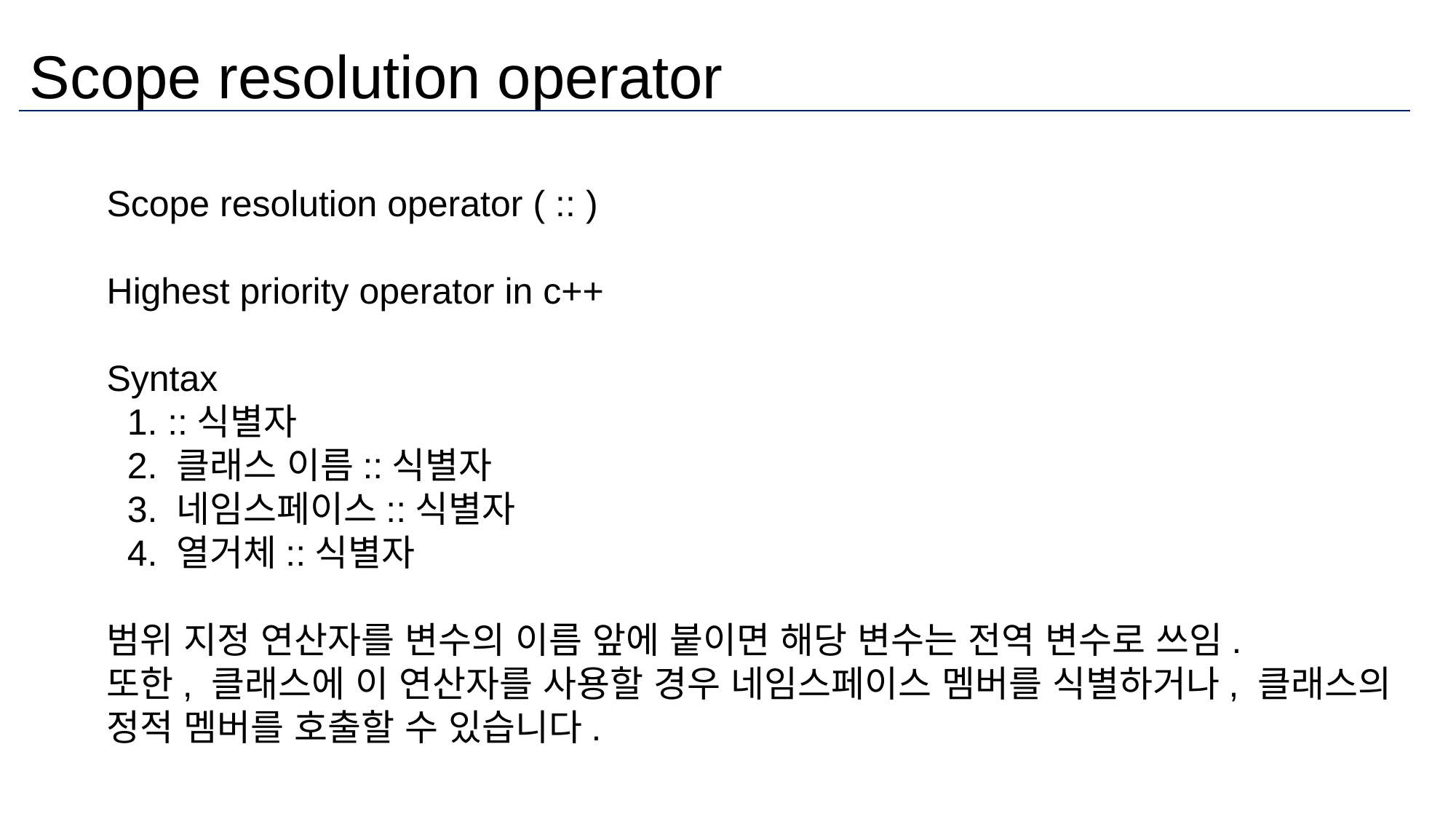

# Scope resolution operator
Scope resolution operator ( :: )

Highest priority operator in c++

Syntax
  1. ::식별자
  2. 클래스 이름::식별자
  3. 네임스페이스::식별자
  4. 열거체::식별자

범위 지정 연산자를 변수의 이름 앞에 붙이면 해당 변수는 전역 변수로 쓰임.
또한, 클래스에 이 연산자를 사용할 경우 네임스페이스 멤버를 식별하거나, 클래스의 정적 멤버를 호출할 수 있습니다.